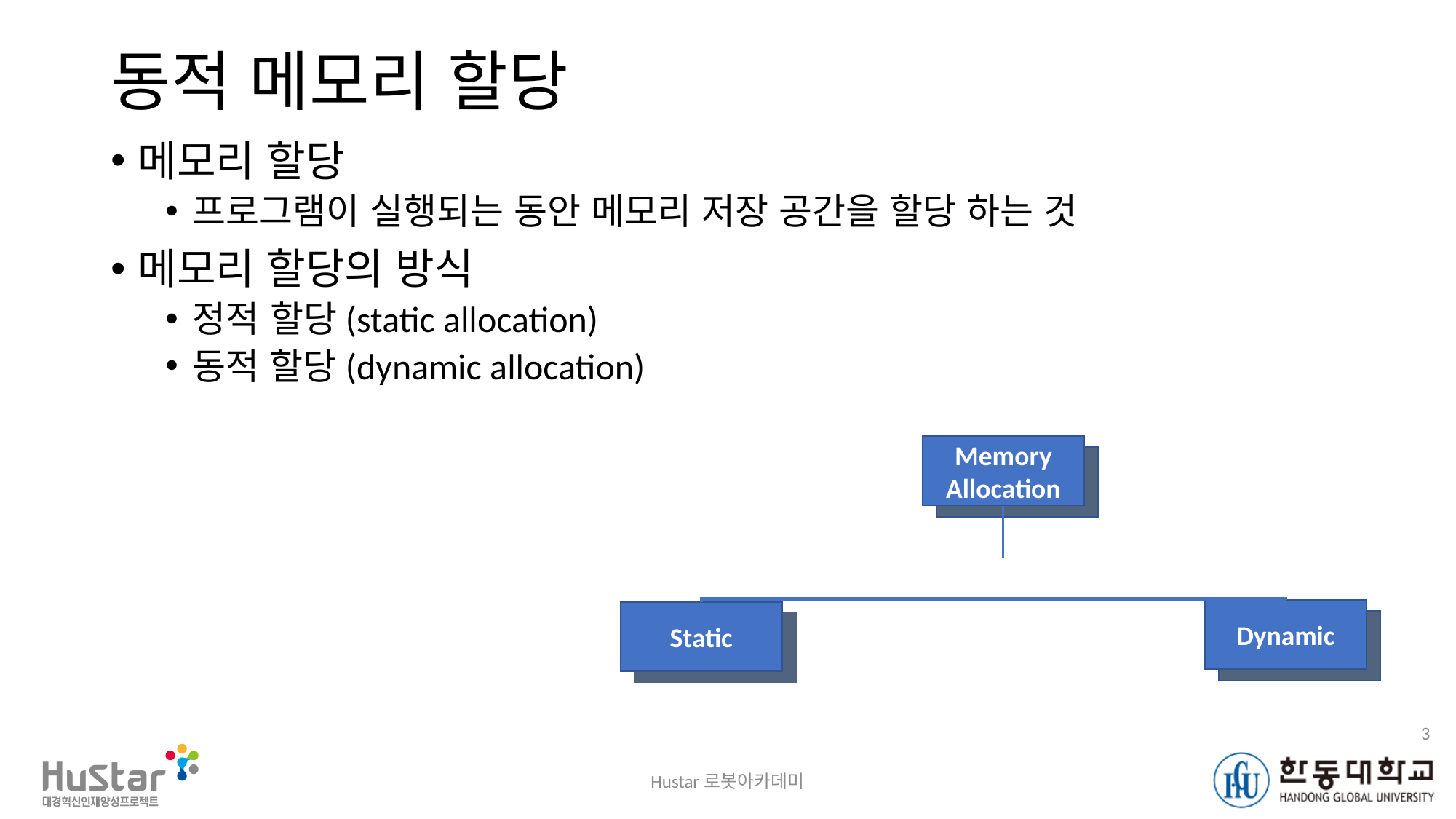

# 동적 메모리 할당
메모리 할당
프로그램이 실행되는 동안 메모리 저장 공간을 할당 하는 것
메모리 할당의 방식
정적 할당(static allocation)
동적 할당(dynamic allocation)

Memory
Allocation

Dynamic
Static

3
Hustar로봇아카데미